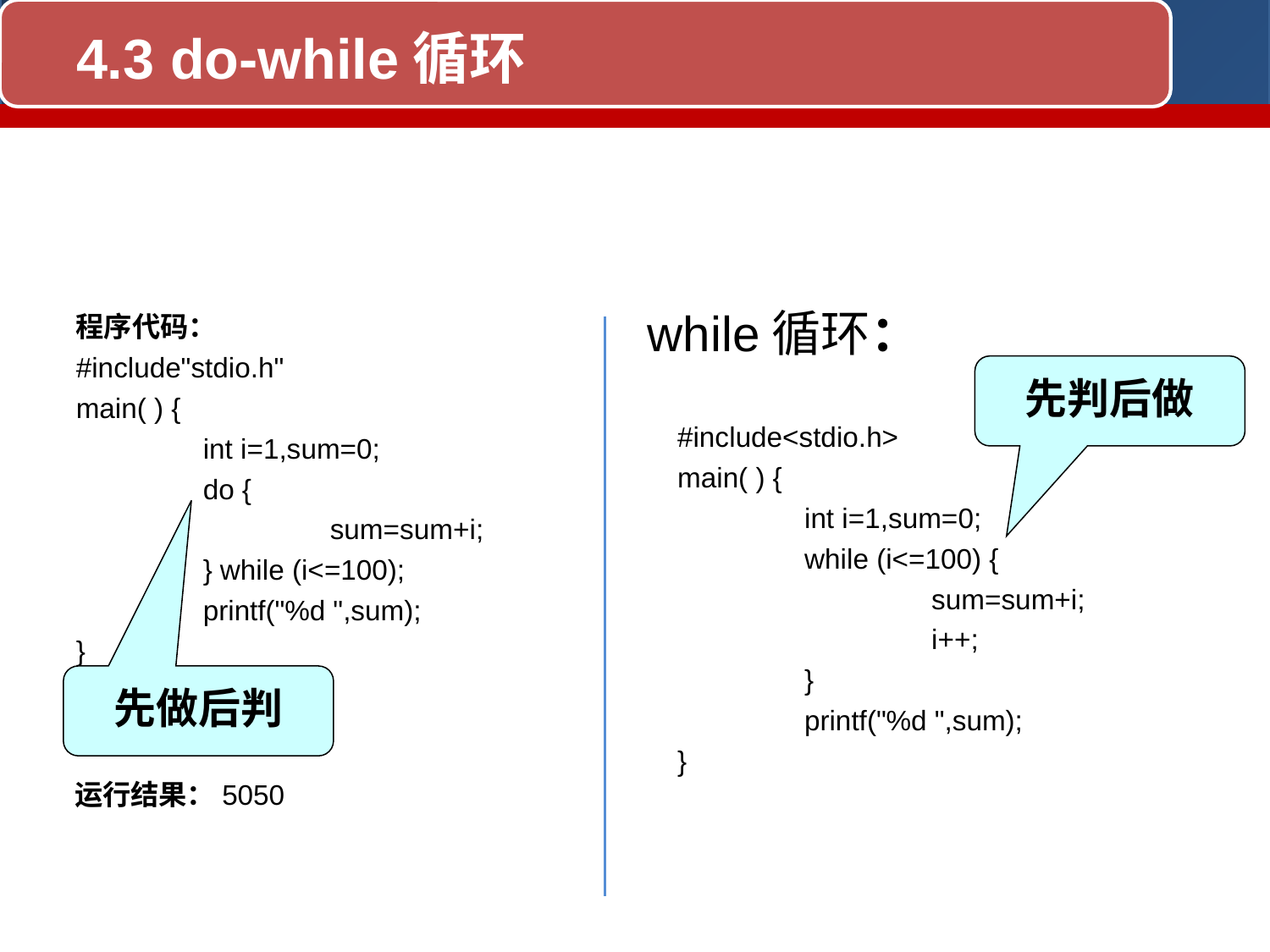

4.3 do-while循环
例4.7：用do-while循环求“1+2+3+…100”的和。

程序代码：
#include"stdio.h"
main( ) {
	int i=1,sum=0;
	do {
		sum=sum+i;
	} while (i<=100);
	printf("%d ",sum);
}

while循环：
先判后做
#include<stdio.h>
main( ) {
	int i=1,sum=0;
	while (i<=100) {
		sum=sum+i;
		i++;
	}
	printf("%d ",sum);
}
先做后判
运行结果：5050